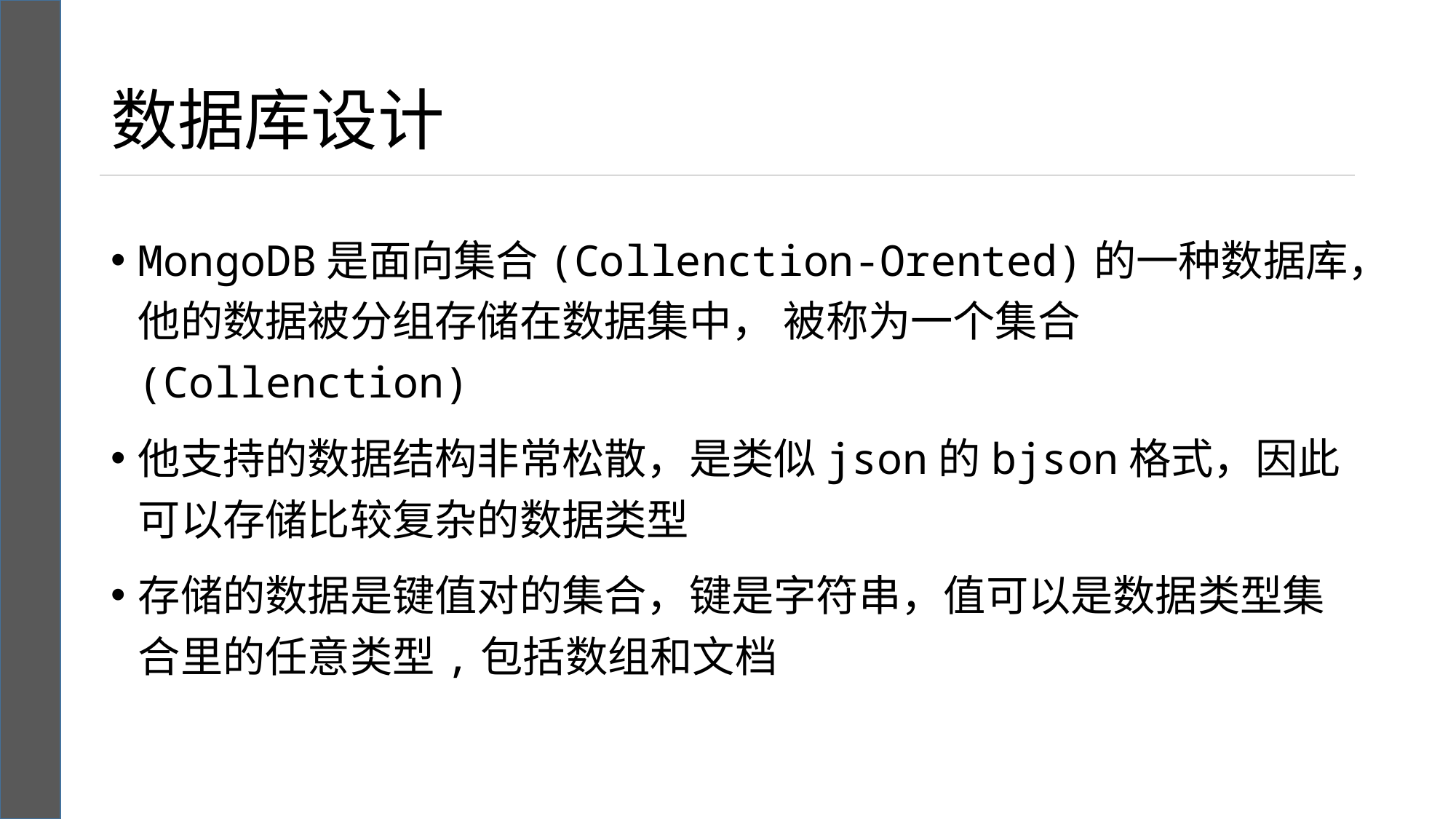

# 数据库设计
MongoDB是面向集合(Collenction-Orented)的一种数据库，他的数据被分组存储在数据集中， 被称为一个集合(Collenction)
他支持的数据结构非常松散，是类似json的bjson格式，因此可以存储比较复杂的数据类型
存储的数据是键值对的集合，键是字符串，值可以是数据类型集合里的任意类型,包括数组和文档